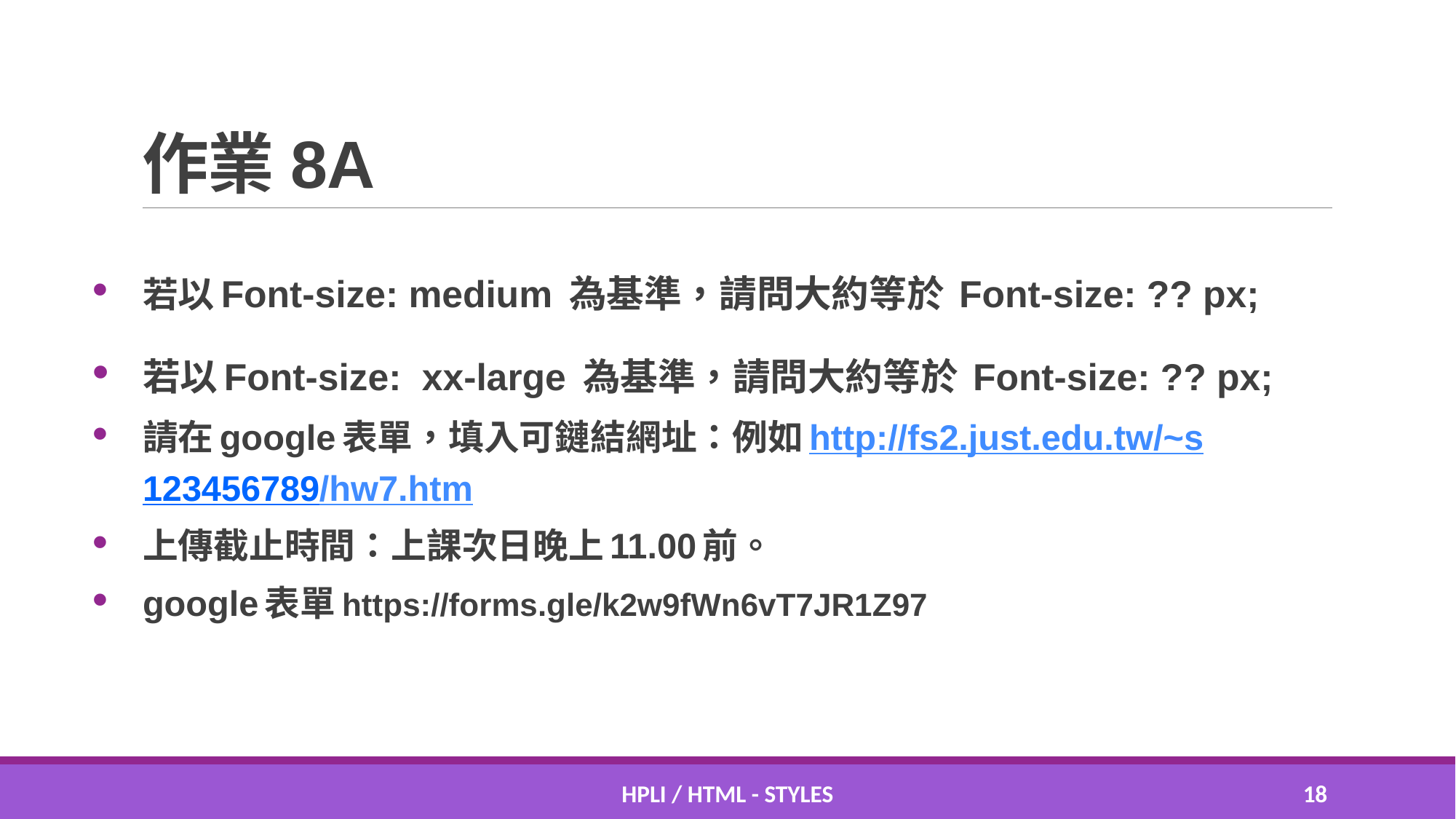

# 作業8A
若以Font-size: medium 為基準，請問大約等於 Font-size: ?? px;
若以Font-size:  xx-large 為基準，請問大約等於 Font-size: ?? px;
請在google表單，填入可鏈結網址：例如http://fs2.just.edu.tw/~s123456789/hw7.htm
上傳截止時間：上課次日晚上11.00前。
google表單https://forms.gle/k2w9fWn6vT7JR1Z97
HPLI / HTML - STYLES
18